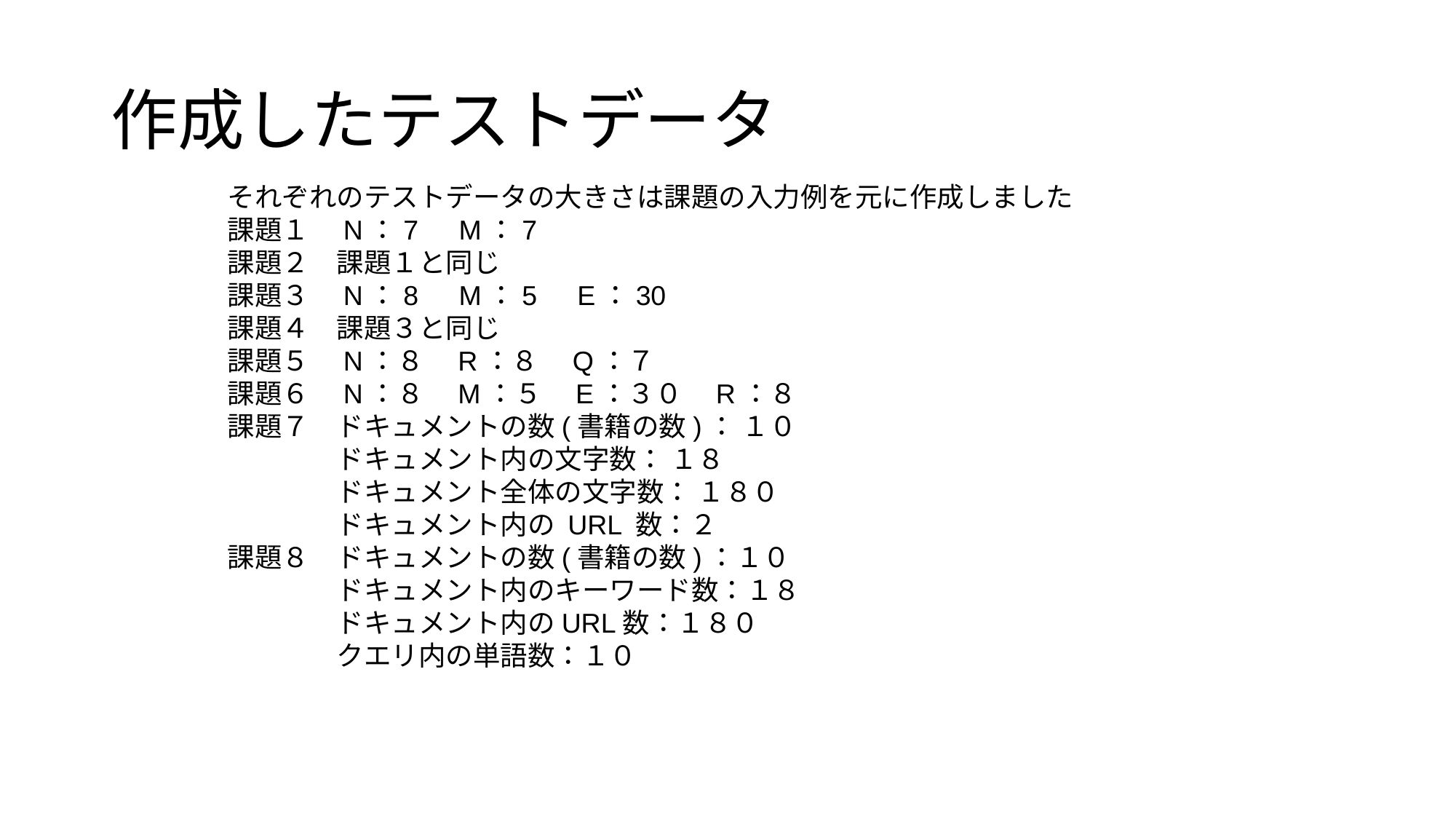

# 作成したテストデータ
それぞれのテストデータの大きさは課題の入力例を元に作成しました
課題１　N：7　M：7
課題２　課題１と同じ
課題３　N：8　M：5　E：30
課題４　課題３と同じ
課題５　N：８　R：８　Q：７
課題６　N：８　M：５　E：３０　R：８
課題７　ドキュメントの数(書籍の数)： １０
　　　　ドキュメント内の文字数： １８
　　　　ドキュメント全体の文字数： １８０
　　　　ドキュメント内の URL 数：２
課題８　ドキュメントの数(書籍の数)：１０
　　　　ドキュメント内のキーワード数：１８
　　　　ドキュメント内のURL数：１８０
　　　　クエリ内の単語数：１０